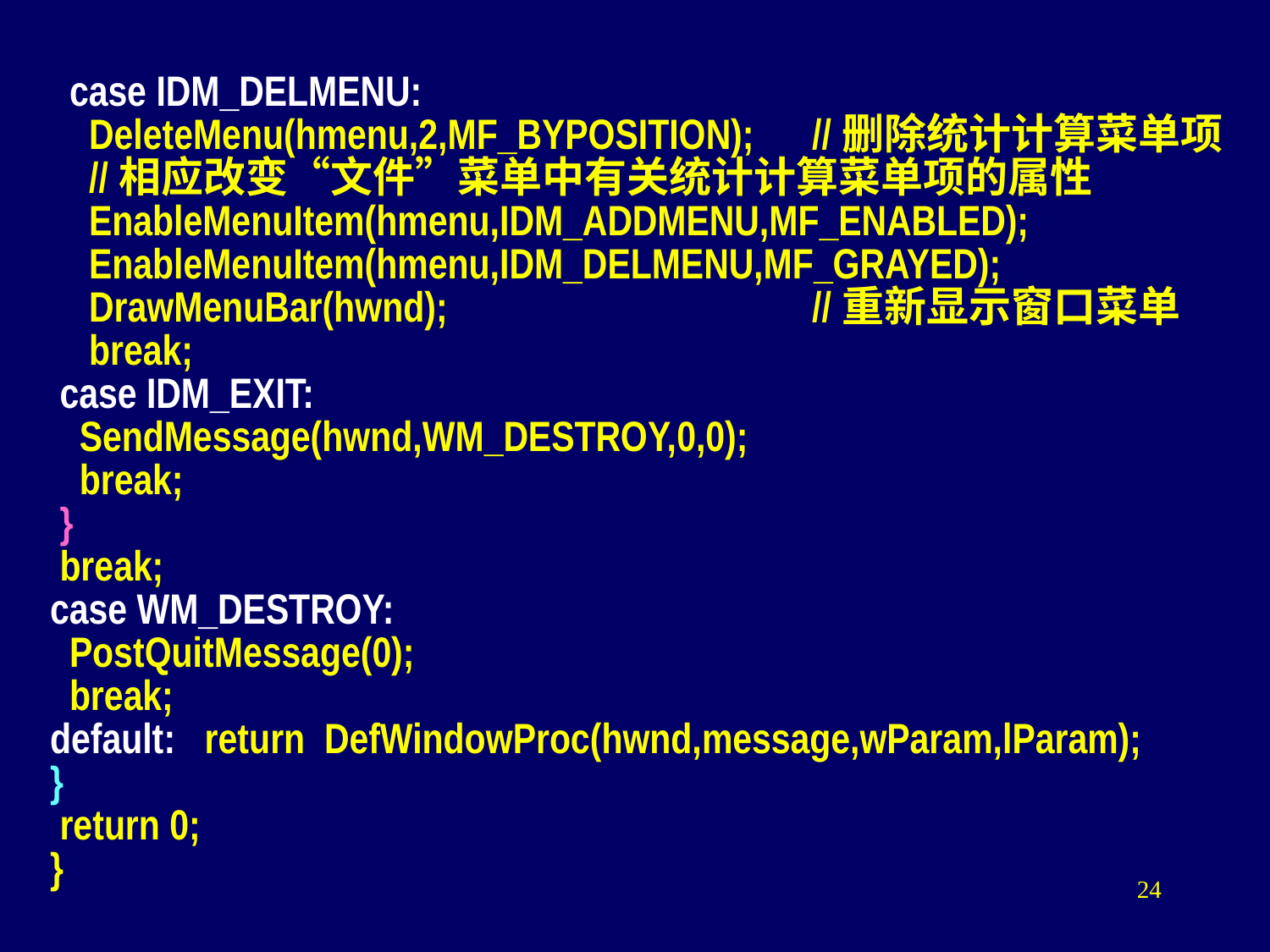

case IDM_DELMENU:
    DeleteMenu(hmenu,2,MF_BYPOSITION); 	//删除统计计算菜单项
    //相应改变“文件”菜单中有关统计计算菜单项的属性
    EnableMenuItem(hmenu,IDM_ADDMENU,MF_ENABLED);
    EnableMenuItem(hmenu,IDM_DELMENU,MF_GRAYED);
    DrawMenuBar(hwnd);			//重新显示窗口菜单
    break;
 case IDM_EXIT:
   SendMessage(hwnd,WM_DESTROY,0,0);
   break;
 }
 break;
case WM_DESTROY:
  PostQuitMessage(0);
  break;
default:   return  DefWindowProc(hwnd,message,wParam,lParam);
}
 return 0;
}
24